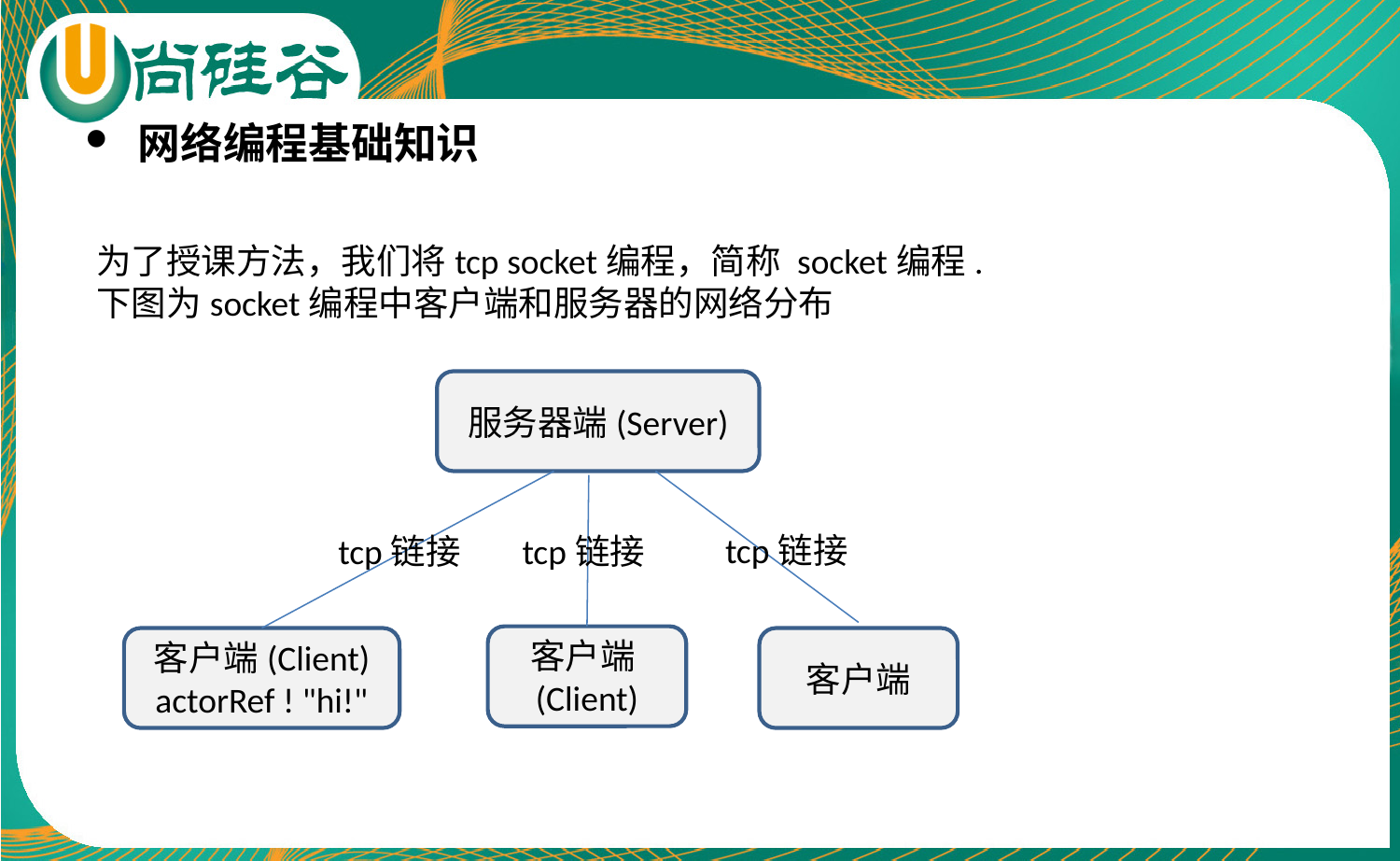

网络编程基础知识

为了授课方法，我们将tcp socket编程，简称 socket编程.
下图为socket编程中客户端和服务器的网络分布

服务器端(Server)
tcp链接
tcp链接
tcp链接
客户端(Client)
客户端(Client)
actorRef ! "hi!"
客户端